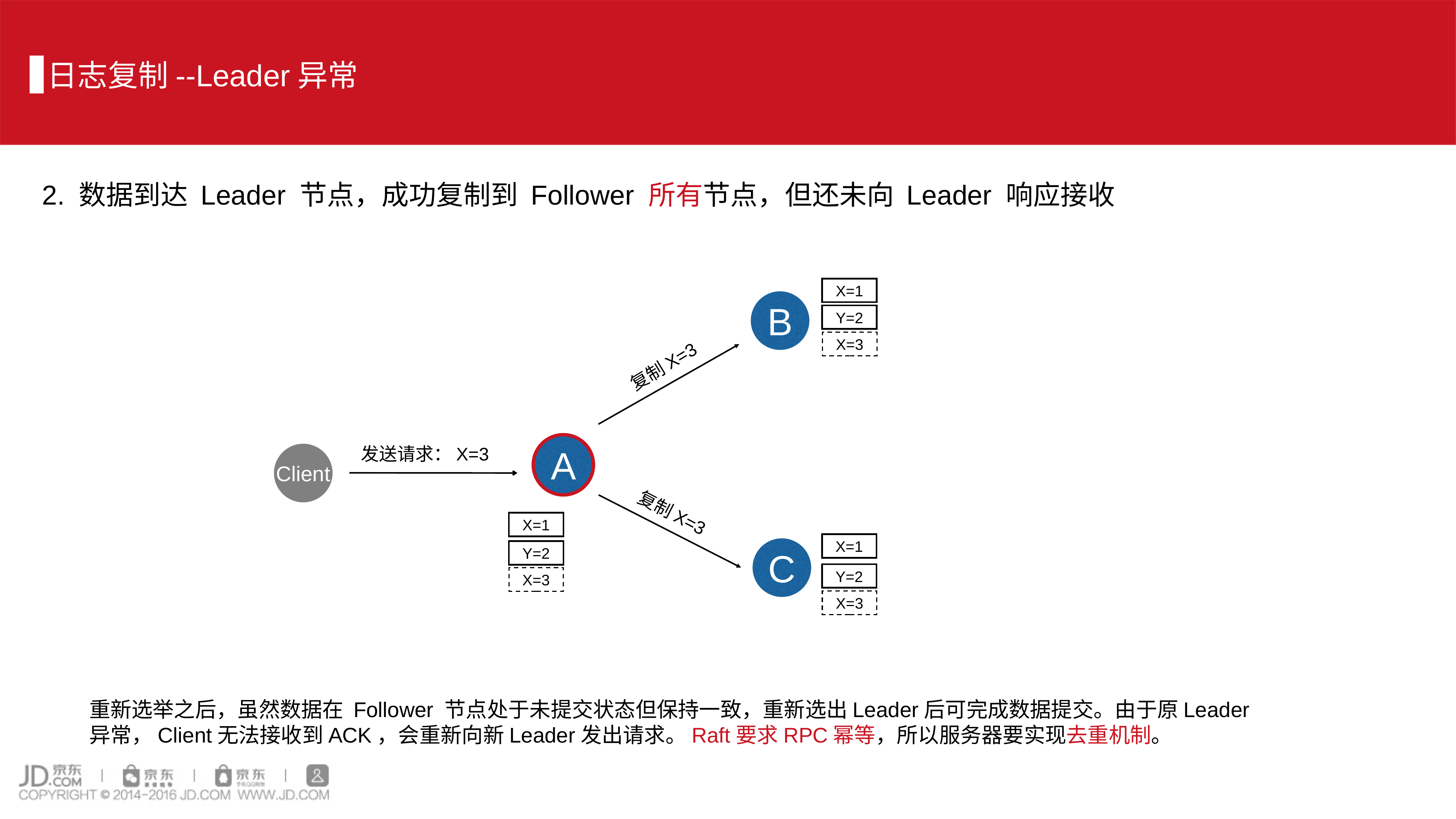

日志复制--Leader异常

2. 数据到达 Leader 节点，成功复制到 Follower 所有节点，但还未向 Leader 响应接收
X=1

B
Y=2
X=3
复制X=3

A
发送请求：X=3

Client
复制X=3
X=1
X=1

Y=2
C
Y=2
X=3
X=3
重新选举之后，虽然数据在 Follower 节点处于未提交状态但保持一致，重新选出Leader后可完成数据提交。由于原Leader异常，Client无法接收到ACK，会重新向新Leader发出请求。Raft要求RPC幂等，所以服务器要实现去重机制。